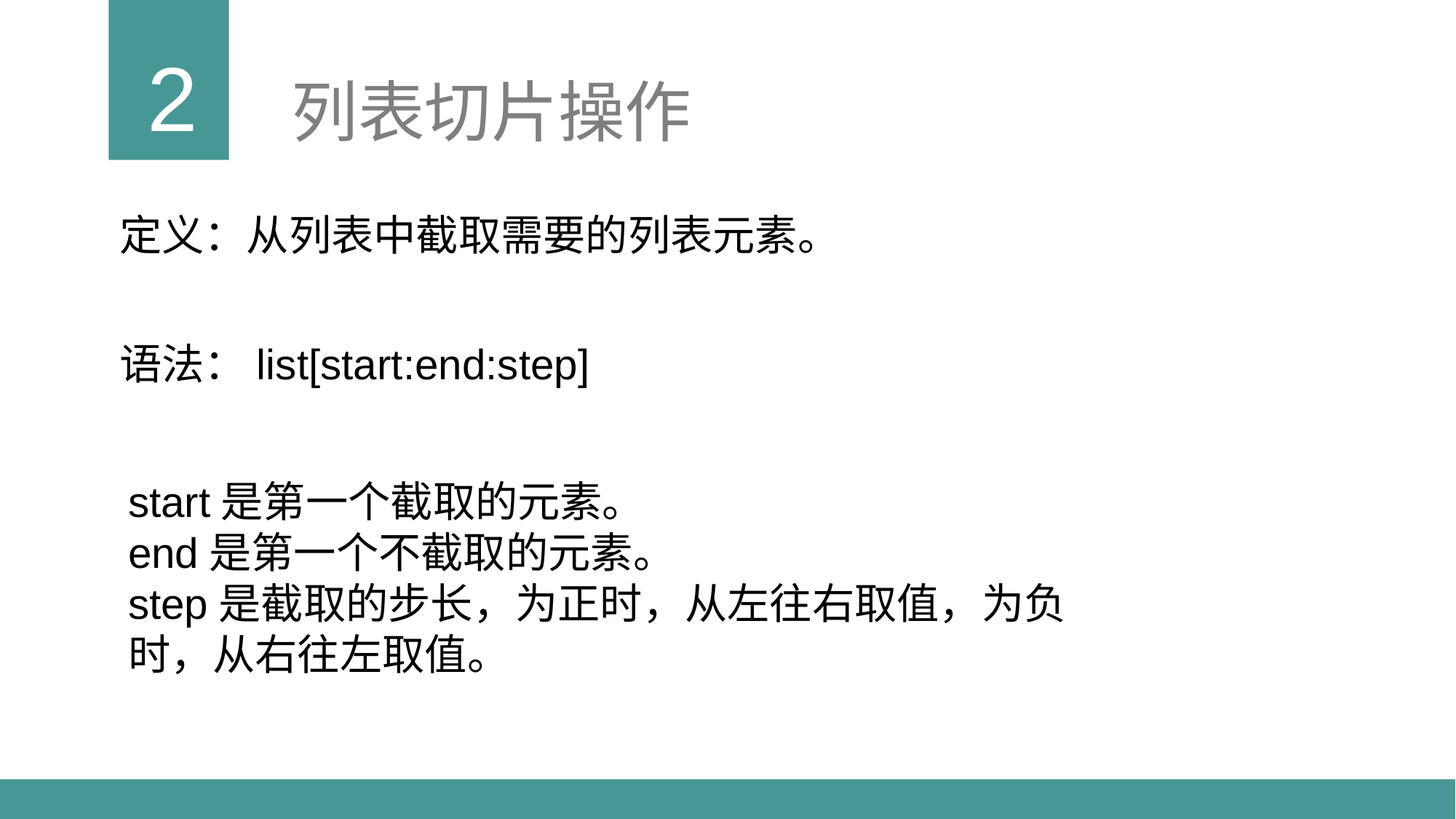

2
列表切片操作
定义：从列表中截取需要的列表元素。
语法：list[start:end:step]
start是第一个截取的元素。
end是第一个不截取的元素。
step是截取的步长，为正时，从左往右取值，为负时，从右往左取值。